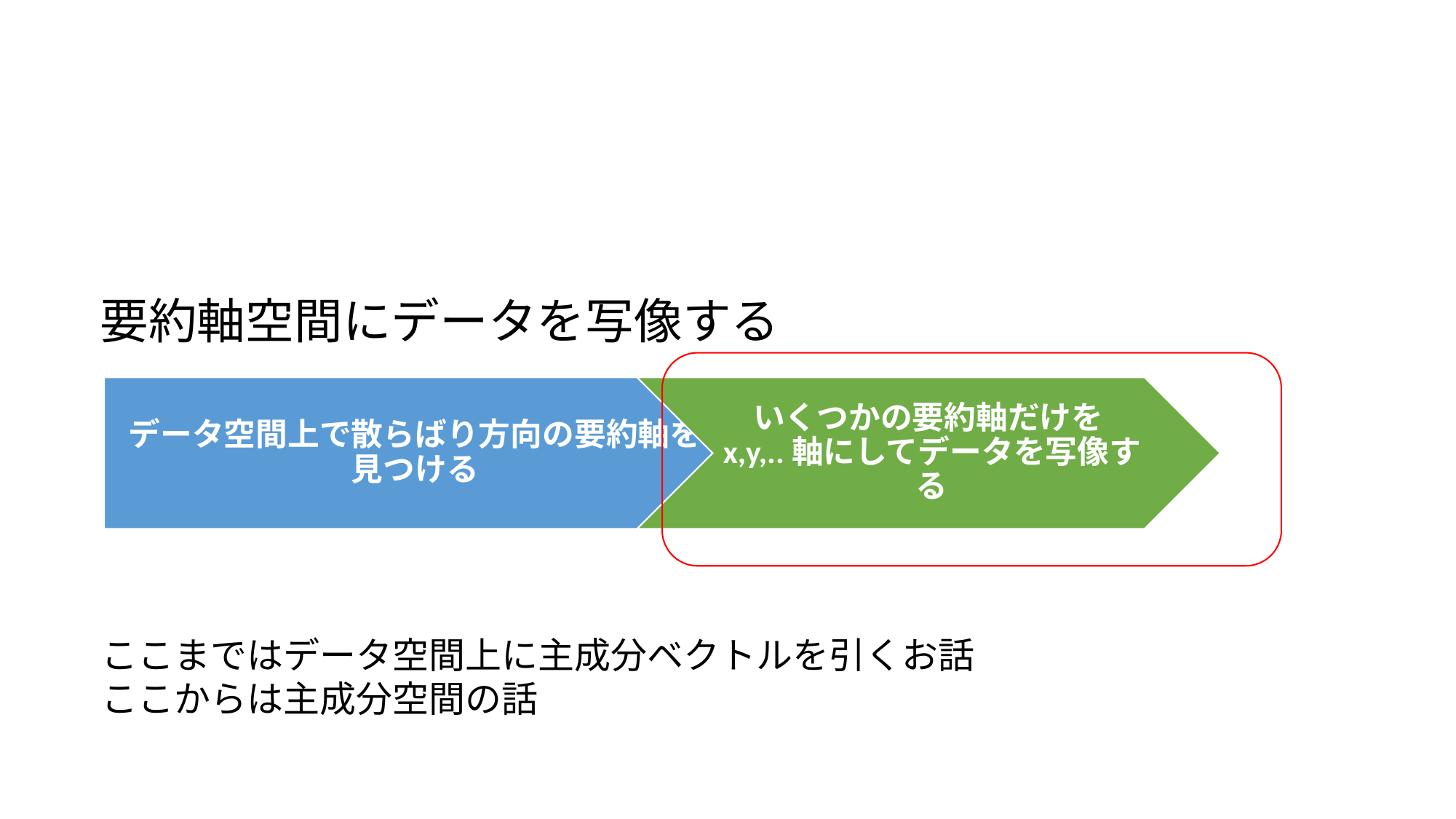

要約軸空間にデータを写像する

データ空間上で散らばり方向の要約軸を見つける
いくつかの要約軸だけをx,y,..軸にしてデータを写像する
ここまではデータ空間上に主成分ベクトルを引くお話
ここからは主成分空間の話